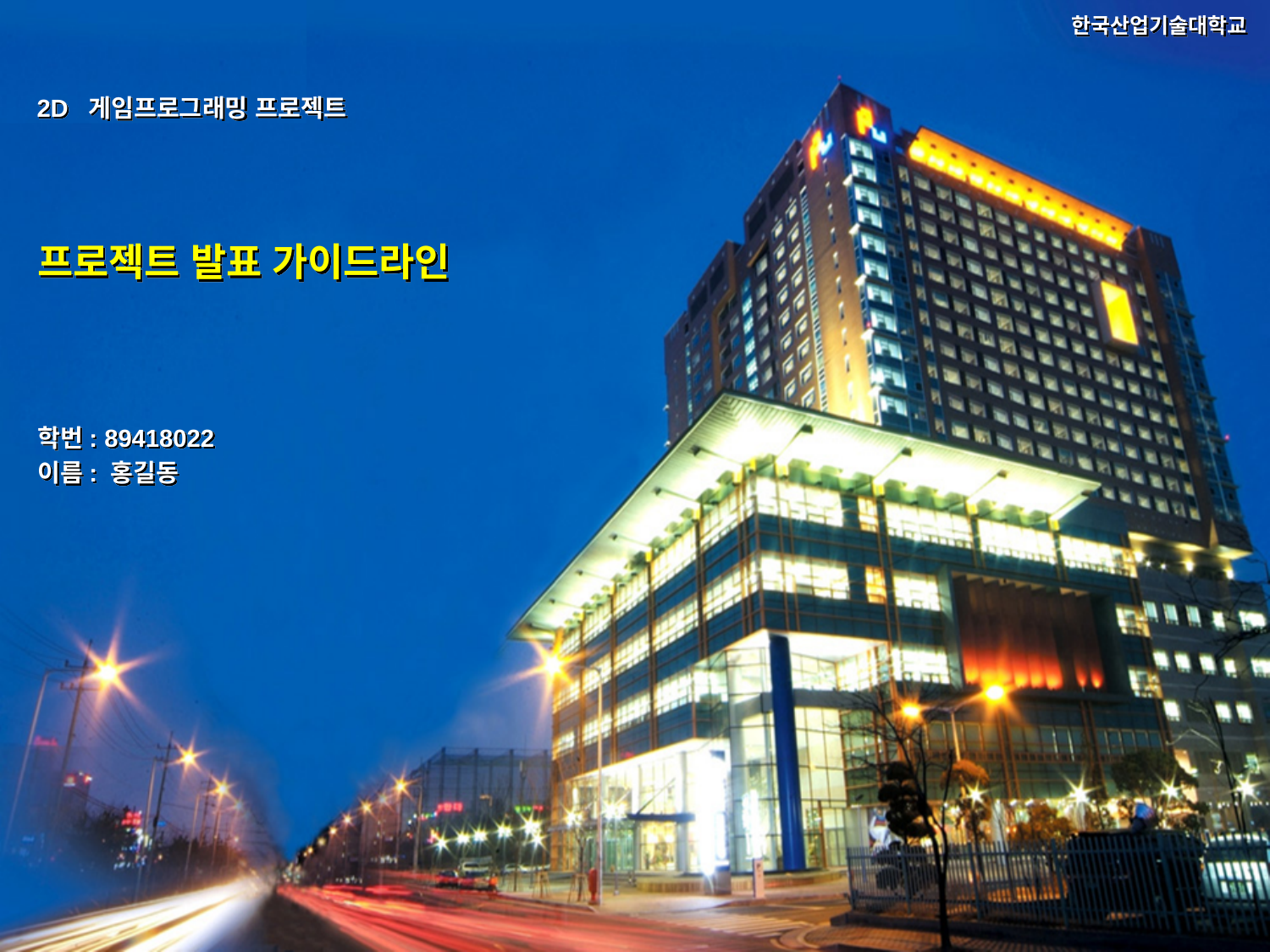

# 프로젝트 발표 가이드라인
학번: 89418022
이름: 홍길동